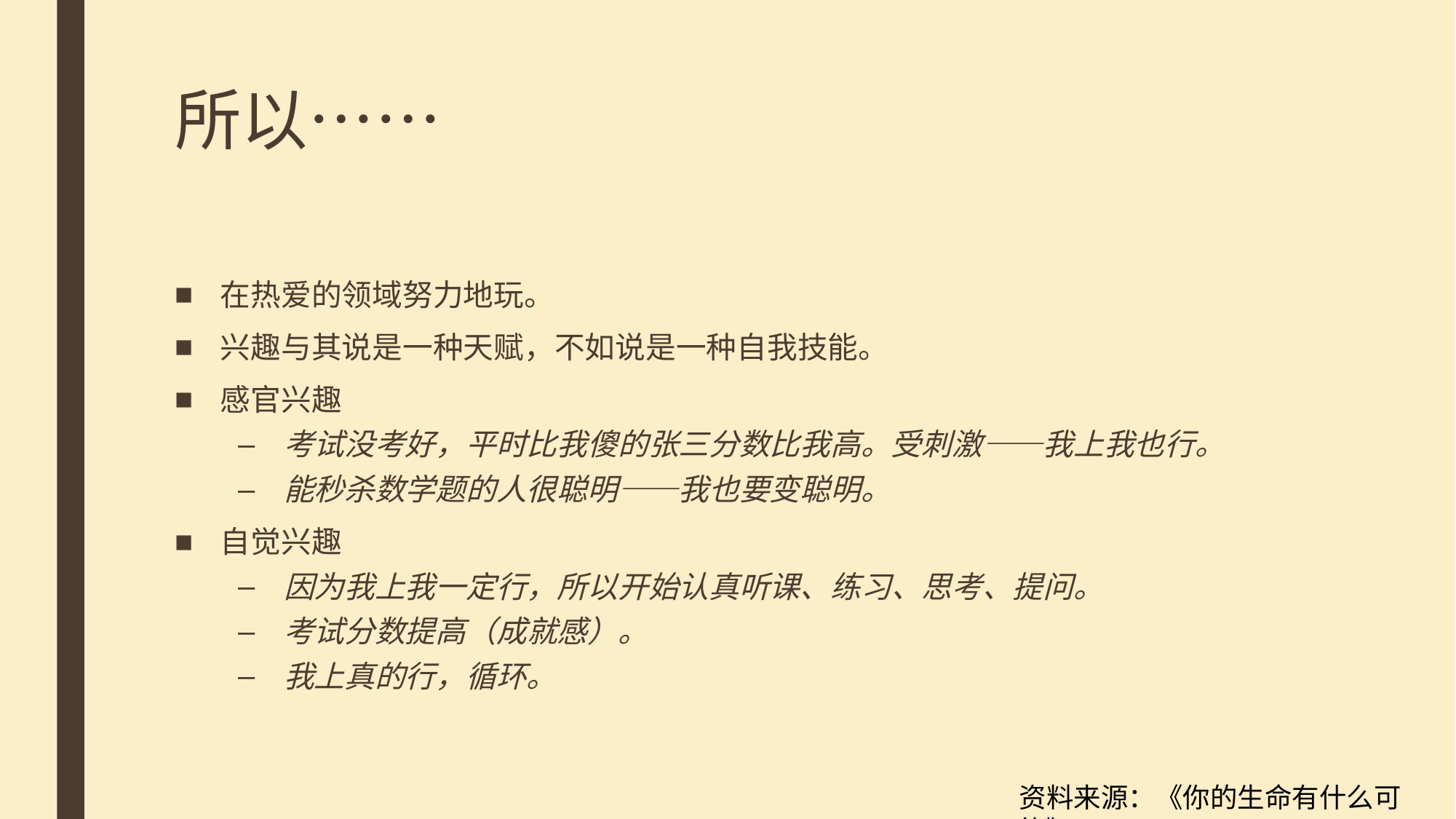

# 所以……
在热爱的领域努力地玩。
兴趣与其说是一种天赋，不如说是一种自我技能。
感官兴趣
考试没考好，平时比我傻的张三分数比我高。受刺激——我上我也行。
能秒杀数学题的人很聪明——我也要变聪明。
自觉兴趣
因为我上我一定行，所以开始认真听课、练习、思考、提问。
考试分数提高（成就感）。
我上真的行，循环。
资料来源：《你的生命有什么可能》